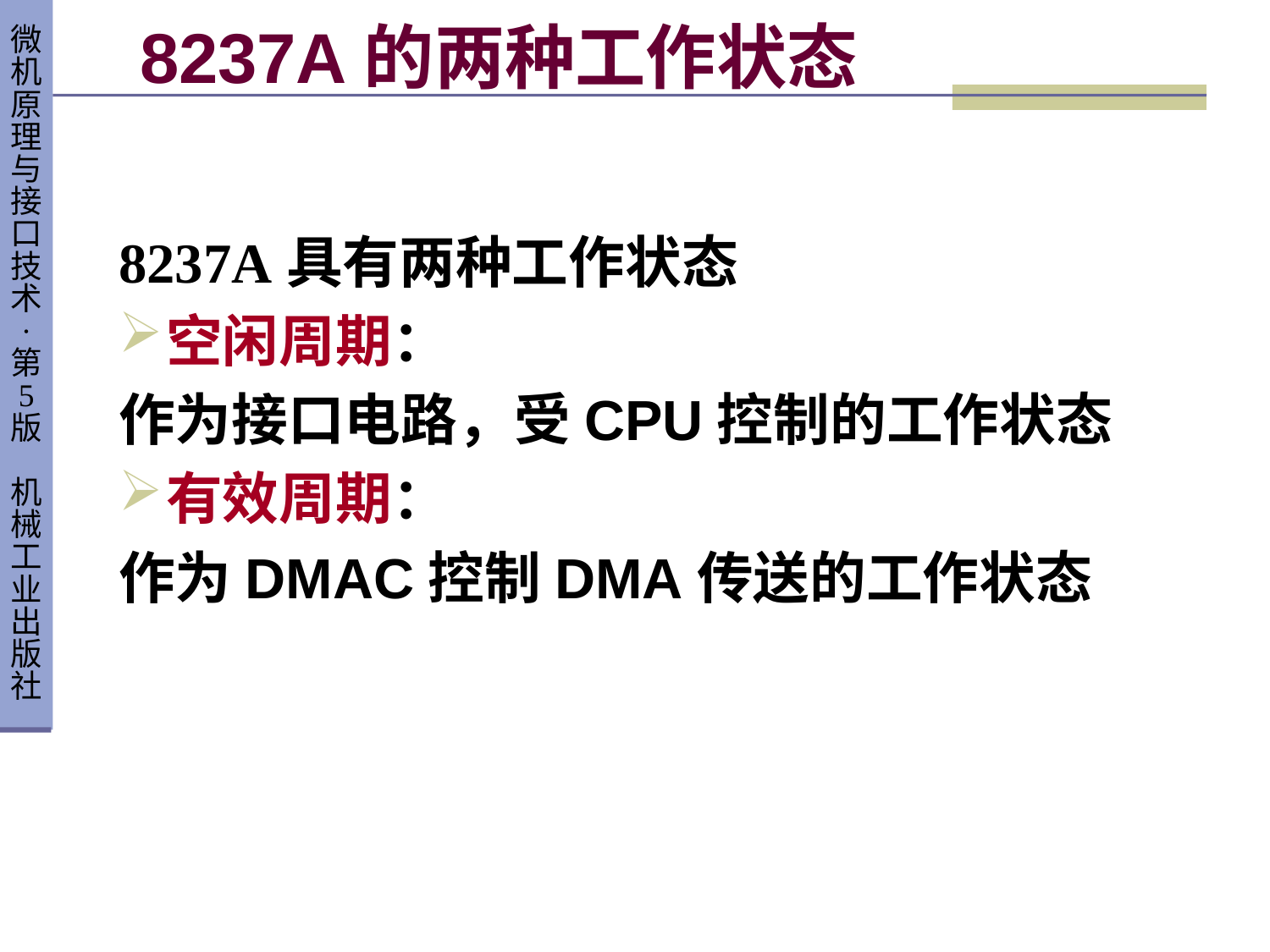

# 8237A的两种工作状态
8237A具有两种工作状态
空闲周期：
作为接口电路，受CPU控制的工作状态
有效周期：
作为DMAC控制DMA传送的工作状态